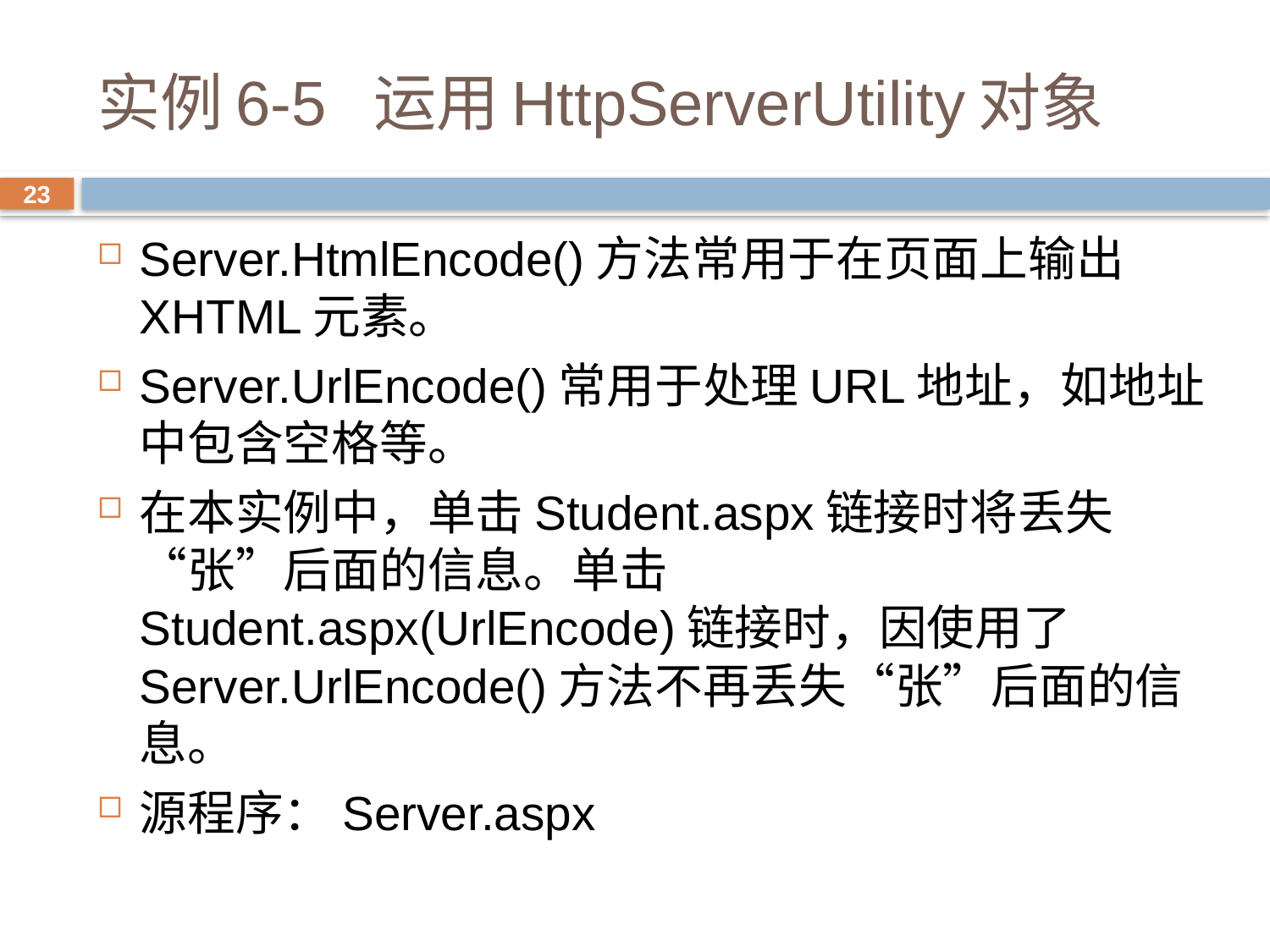

# 实例6-5  运用HttpServerUtility对象
23
Server.HtmlEncode()方法常用于在页面上输出XHTML元素。
Server.UrlEncode()常用于处理URL地址，如地址中包含空格等。
在本实例中，单击Student.aspx链接时将丢失“张”后面的信息。单击Student.aspx(UrlEncode)链接时，因使用了Server.UrlEncode()方法不再丢失“张”后面的信息。
源程序：Server.aspx